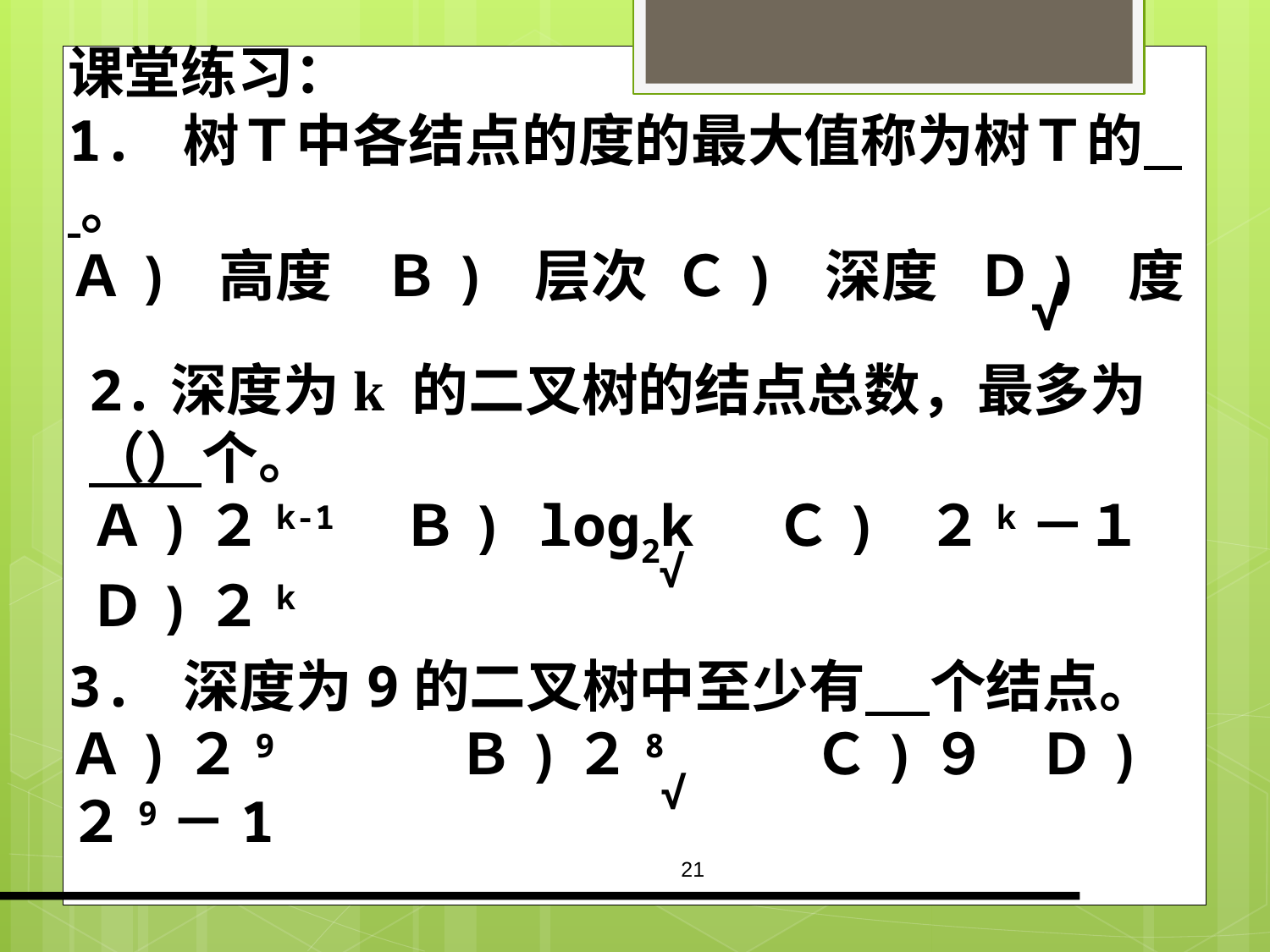

课堂练习：
1. 树Ｔ中各结点的度的最大值称为树Ｔ的     。
Ａ) 高度    Ｂ) 层次  Ｃ) 深度   Ｄ) 度
√
2.深度为k 的二叉树的结点总数，最多为（）个。
Ａ)２k-1  Ｂ) log2k  Ｃ) ２k－１  Ｄ)２k
√
3. 深度为9的二叉树中至少有     个结点。
Ａ)２9     Ｂ)２8    Ｃ)９    Ｄ)２9－1
√
21